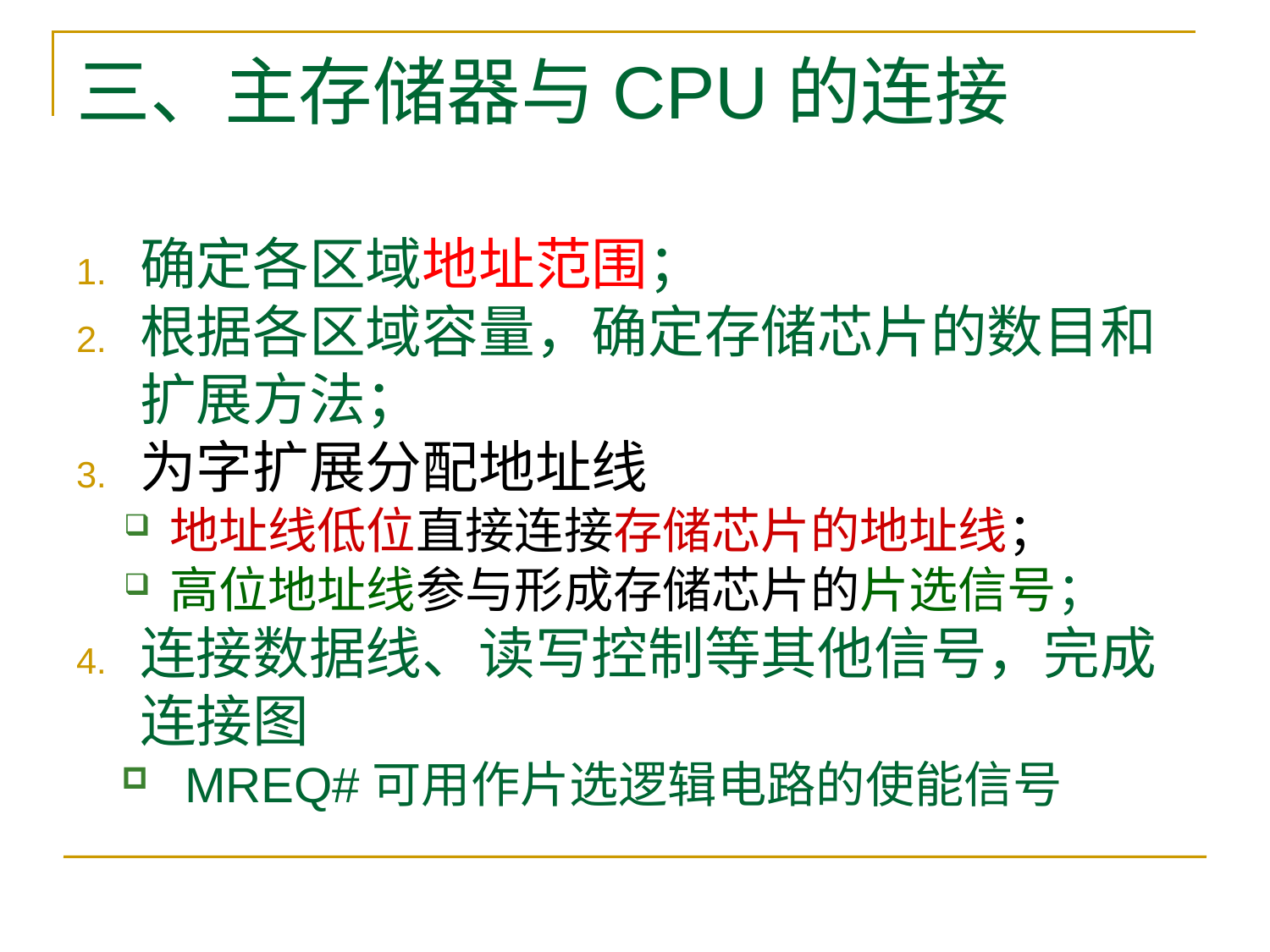

# 三、主存储器与CPU的连接
确定各区域地址范围；
根据各区域容量，确定存储芯片的数目和扩展方法；
为字扩展分配地址线
地址线低位直接连接存储芯片的地址线；
高位地址线参与形成存储芯片的片选信号；
连接数据线、读写控制等其他信号，完成连接图
MREQ#可用作片选逻辑电路的使能信号
17